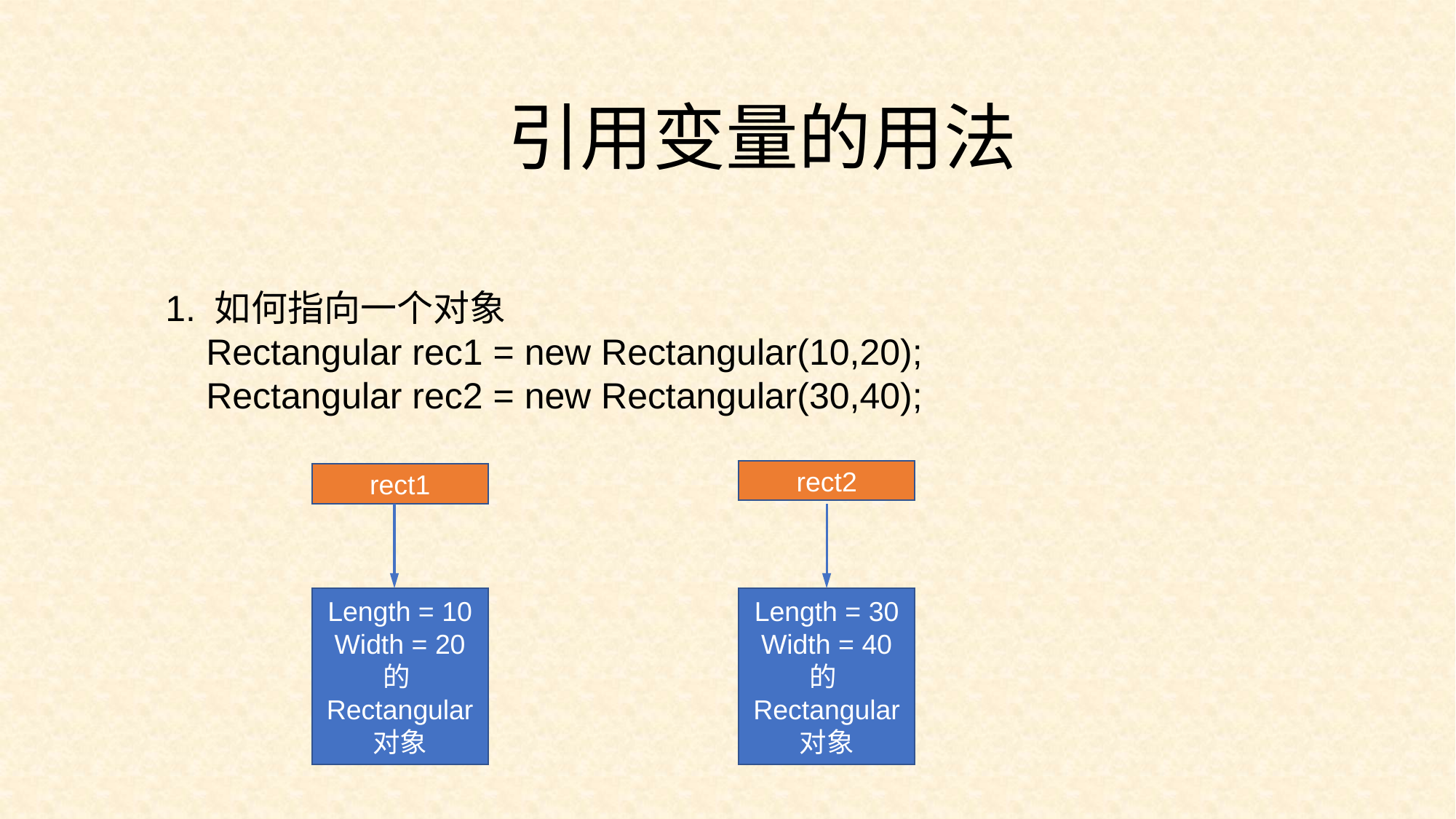

引用变量的用法
1. 如何指向一个对象
    Rectangular rec1 = new Rectangular(10,20);
    Rectangular rec2 = new Rectangular(30,40);

rect2
rect1
Length = 30
Width = 40
的Rectangular
对象
Length = 10
Width = 20
的Rectangular
对象